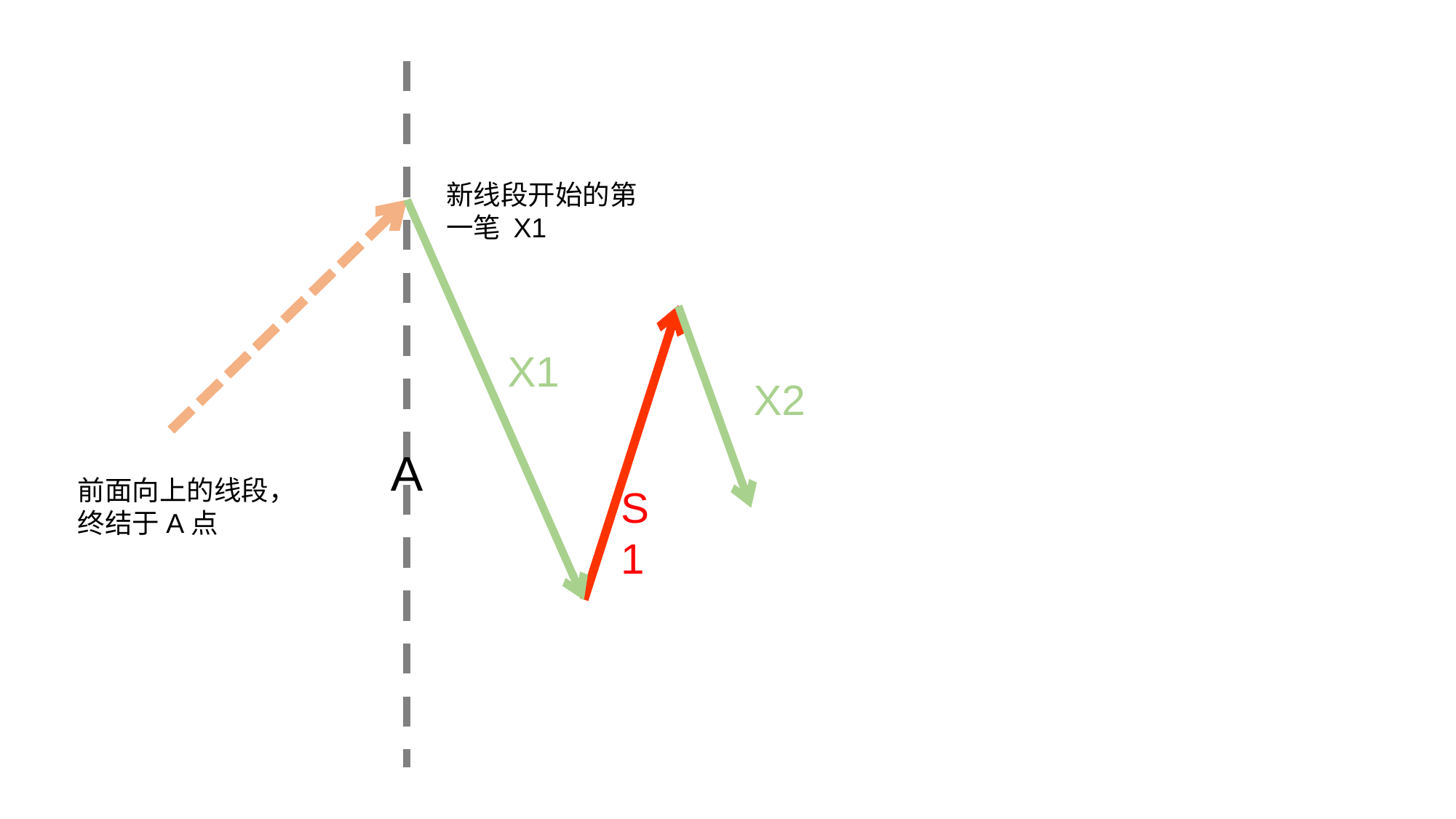

新线段开始的第一笔 X1
X1
X2
A
前面向上的线段，终结于A点
S1